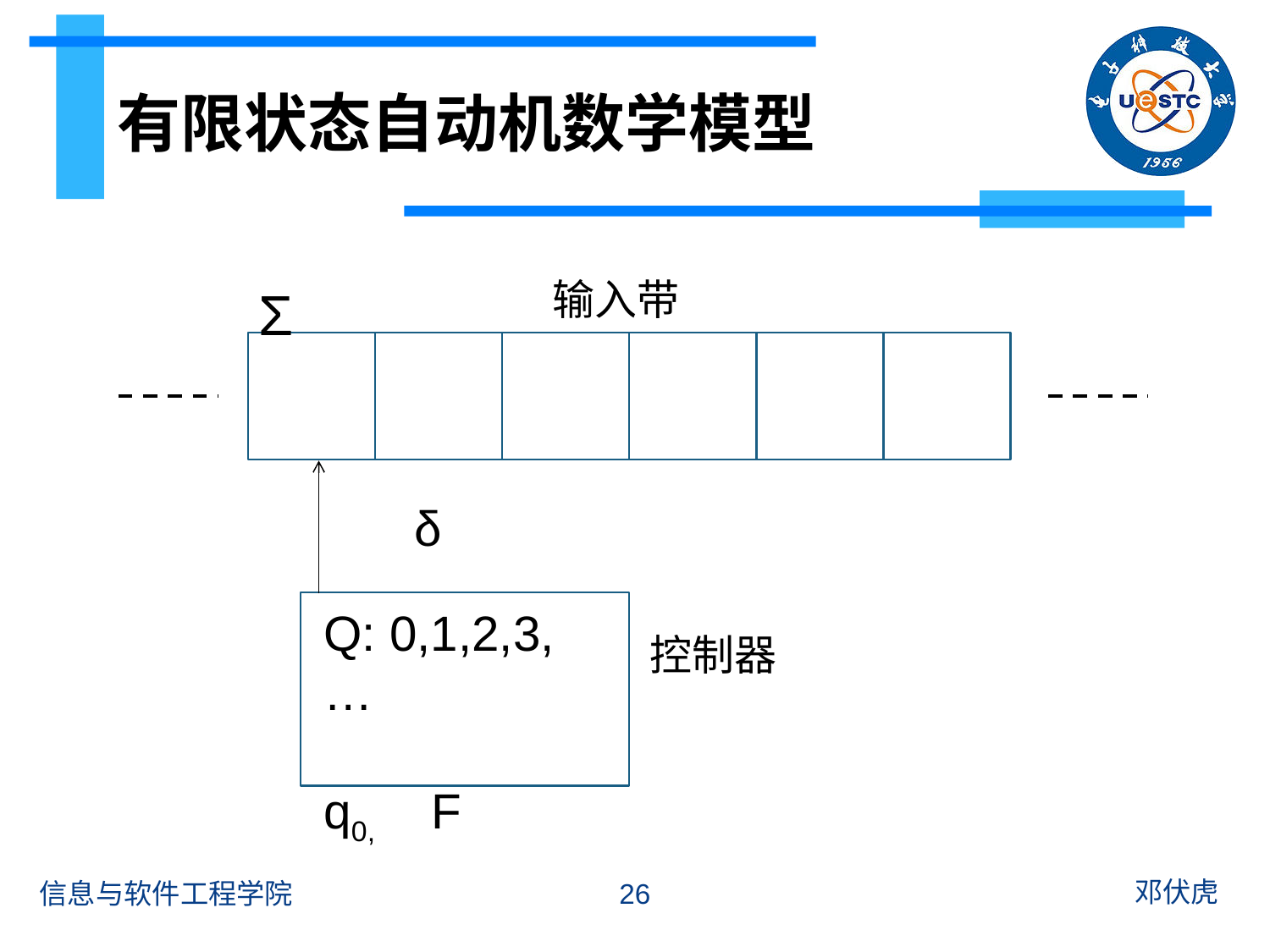

# 有限状态自动机数学模型
输入带
Σ

δ

Q: 0,1,2,3,…

q0,       F
控制器
邓伏虎
26
信息与软件工程学院